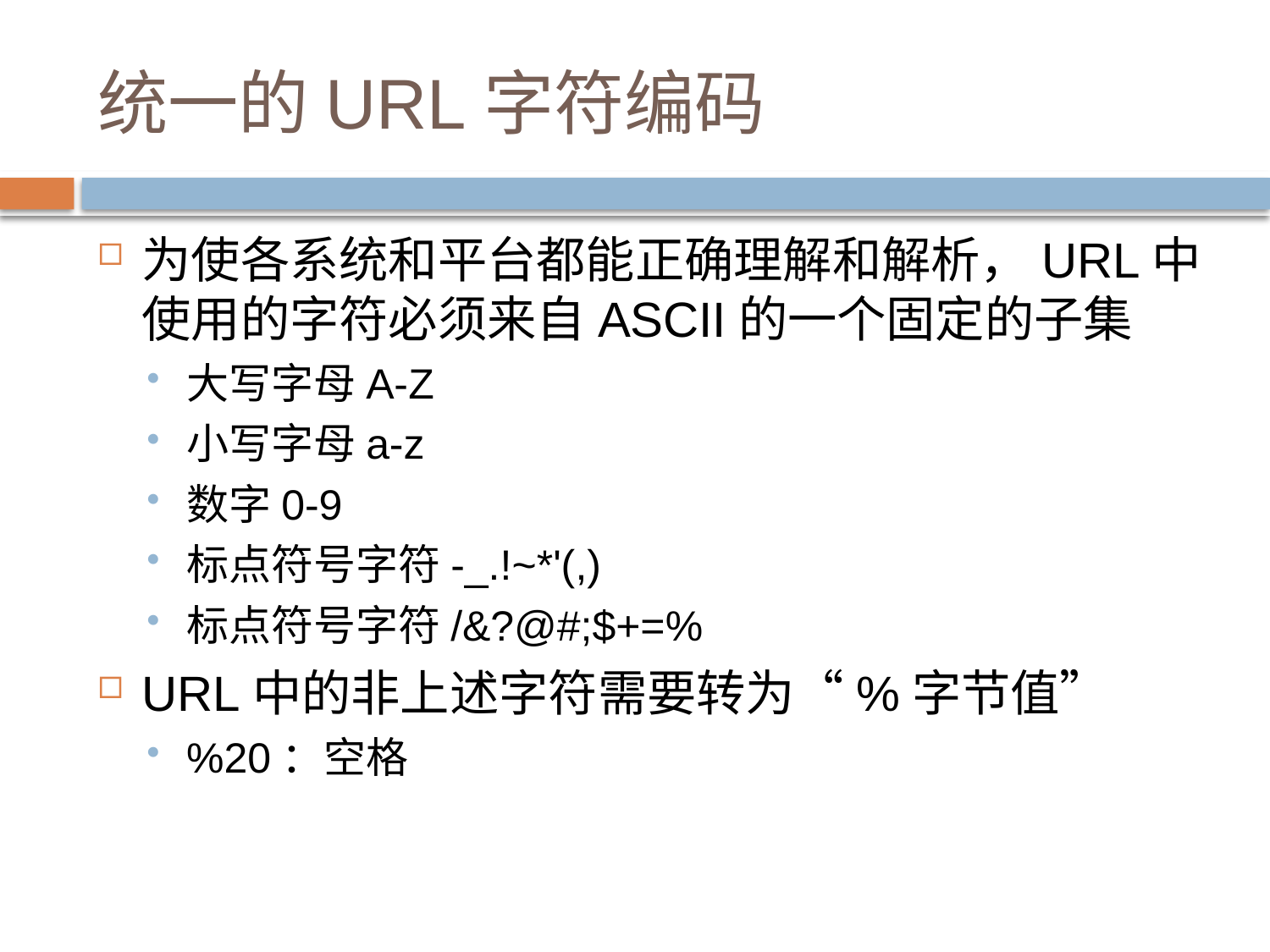

# 统一的URL字符编码

为使各系统和平台都能正确理解和解析，URL中使用的字符必须来自ASCII的一个固定的子集
大写字母A-Z
小写字母a-z
数字0-9
标点符号字符-_.!~*'(,)
标点符号字符/&?@#;$+=%
URL中的非上述字符需要转为“%字节值”
%20：空格